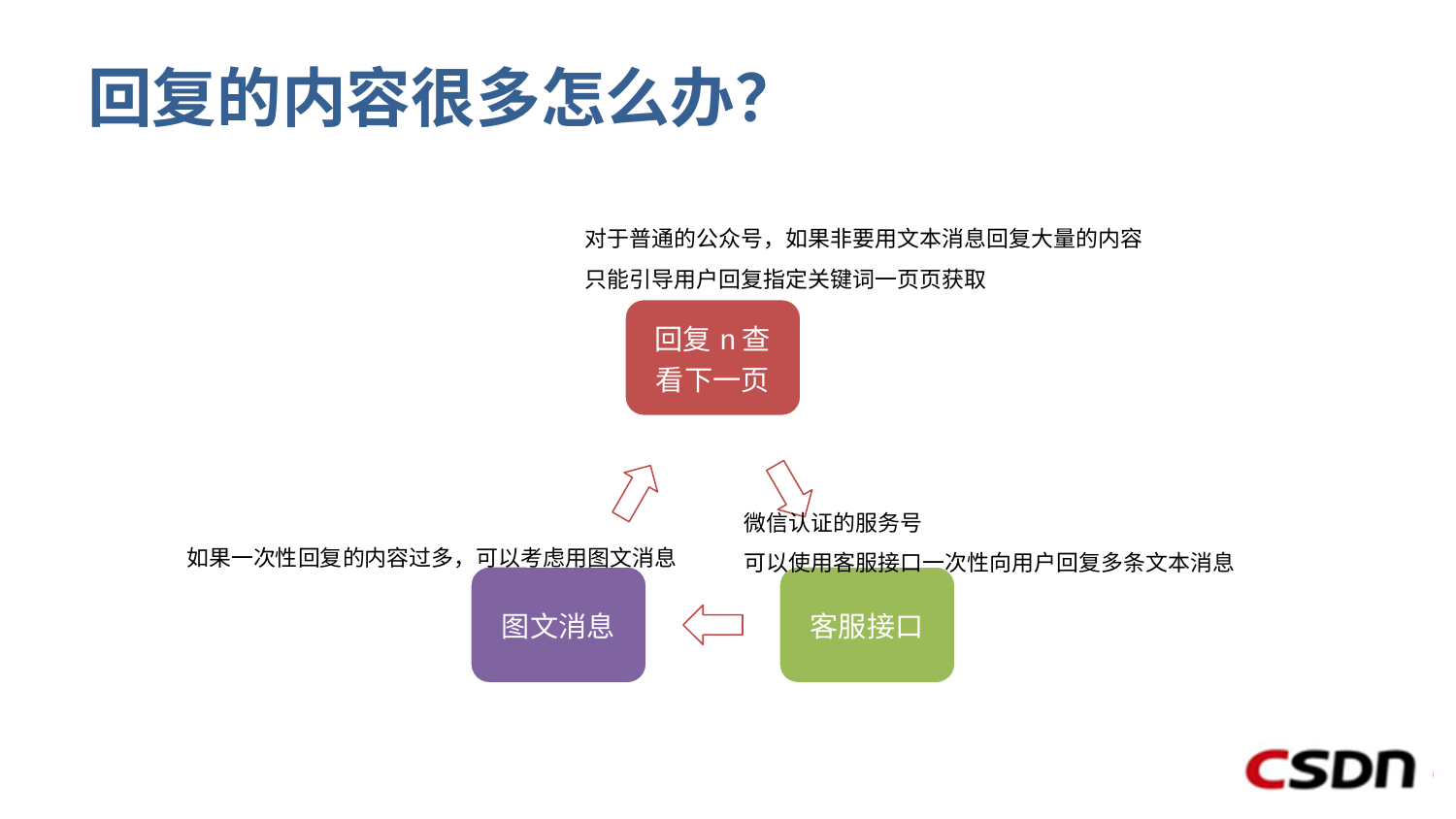

# 回复的内容很多怎么办？
对于普通的公众号，如果非要用文本消息回复大量的内容
只能引导用户回复指定关键词一页页获取
回复n查看下一页
客服接口
图文消息
微信认证的服务号
可以使用客服接口一次性向用户回复多条文本消息
如果一次性回复的内容过多，可以考虑用图文消息